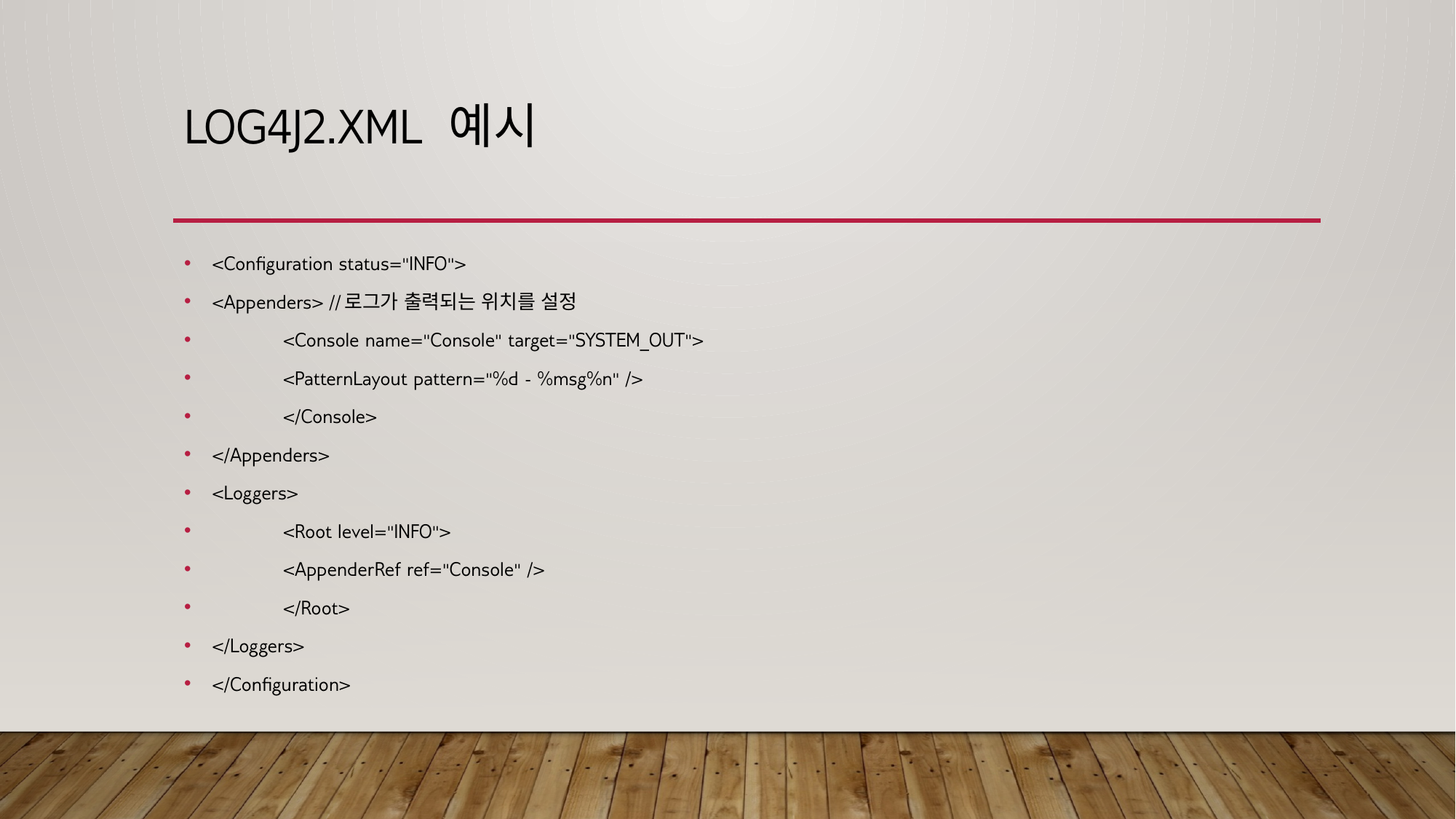

# log4j2.xml 예시
<Configuration status="INFO">
<Appenders> //로그가 출력되는 위치를 설정
	<Console name="Console" target="SYSTEM_OUT">
		<PatternLayout pattern="%d - %msg%n" />
	</Console>
</Appenders>
<Loggers>
	<Root level="INFO">
		<AppenderRef ref="Console" />
	</Root>
</Loggers>
</Configuration>